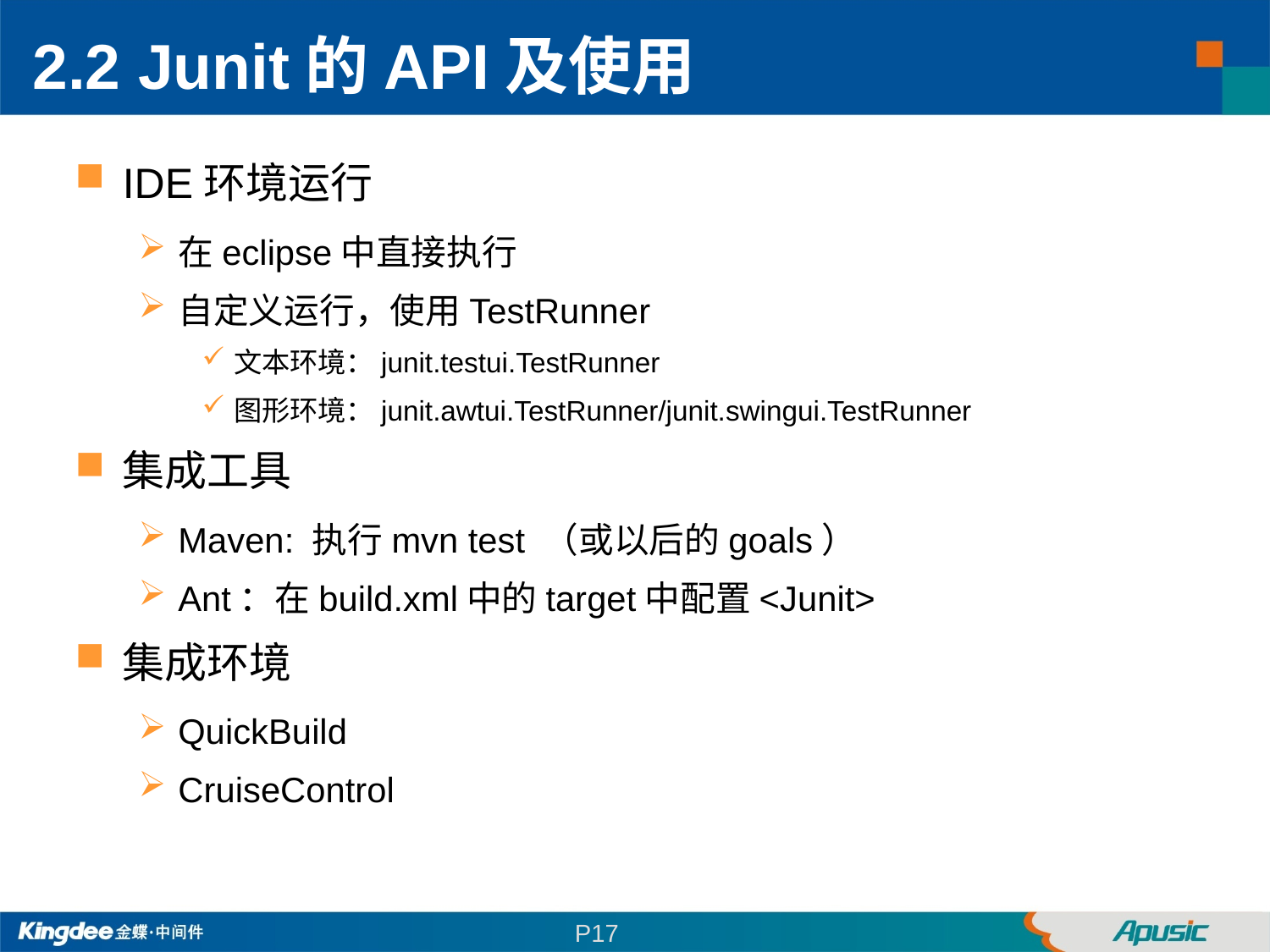

2.2 Junit的API及使用
IDE环境运行
在eclipse中直接执行
自定义运行，使用TestRunner
文本环境：junit.testui.TestRunner
图形环境：junit.awtui.TestRunner/junit.swingui.TestRunner
集成工具
Maven: 执行mvn test （或以后的goals）
Ant：在build.xml中的target中配置<Junit>
集成环境
QuickBuild
CruiseControl